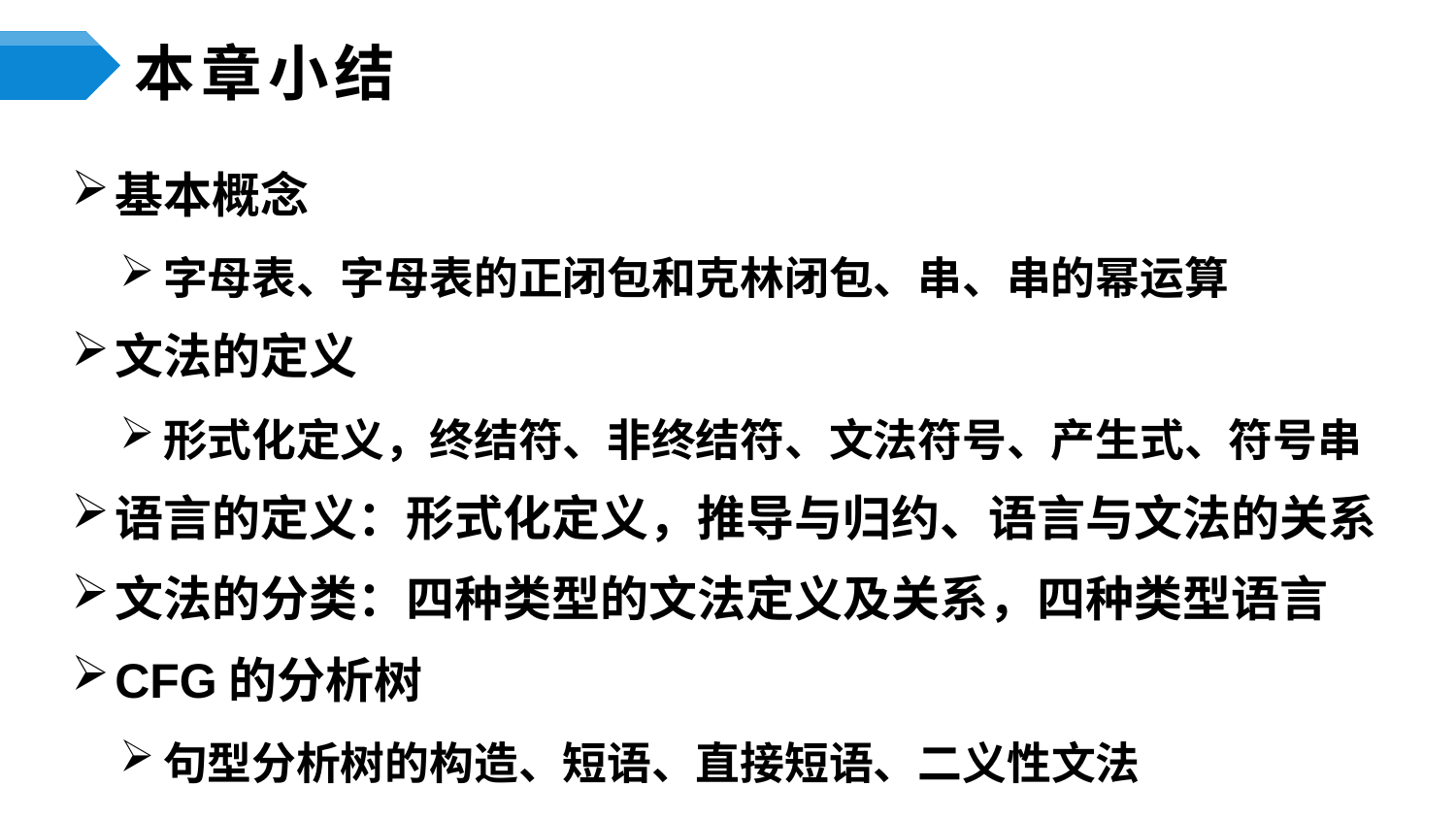

# 本章小结
基本概念
字母表、字母表的正闭包和克林闭包、串、串的幂运算
文法的定义
形式化定义，终结符、非终结符、文法符号、产生式、符号串
语言的定义：形式化定义，推导与归约、语言与文法的关系
文法的分类：四种类型的文法定义及关系，四种类型语言
CFG的分析树
句型分析树的构造、短语、直接短语、二义性文法